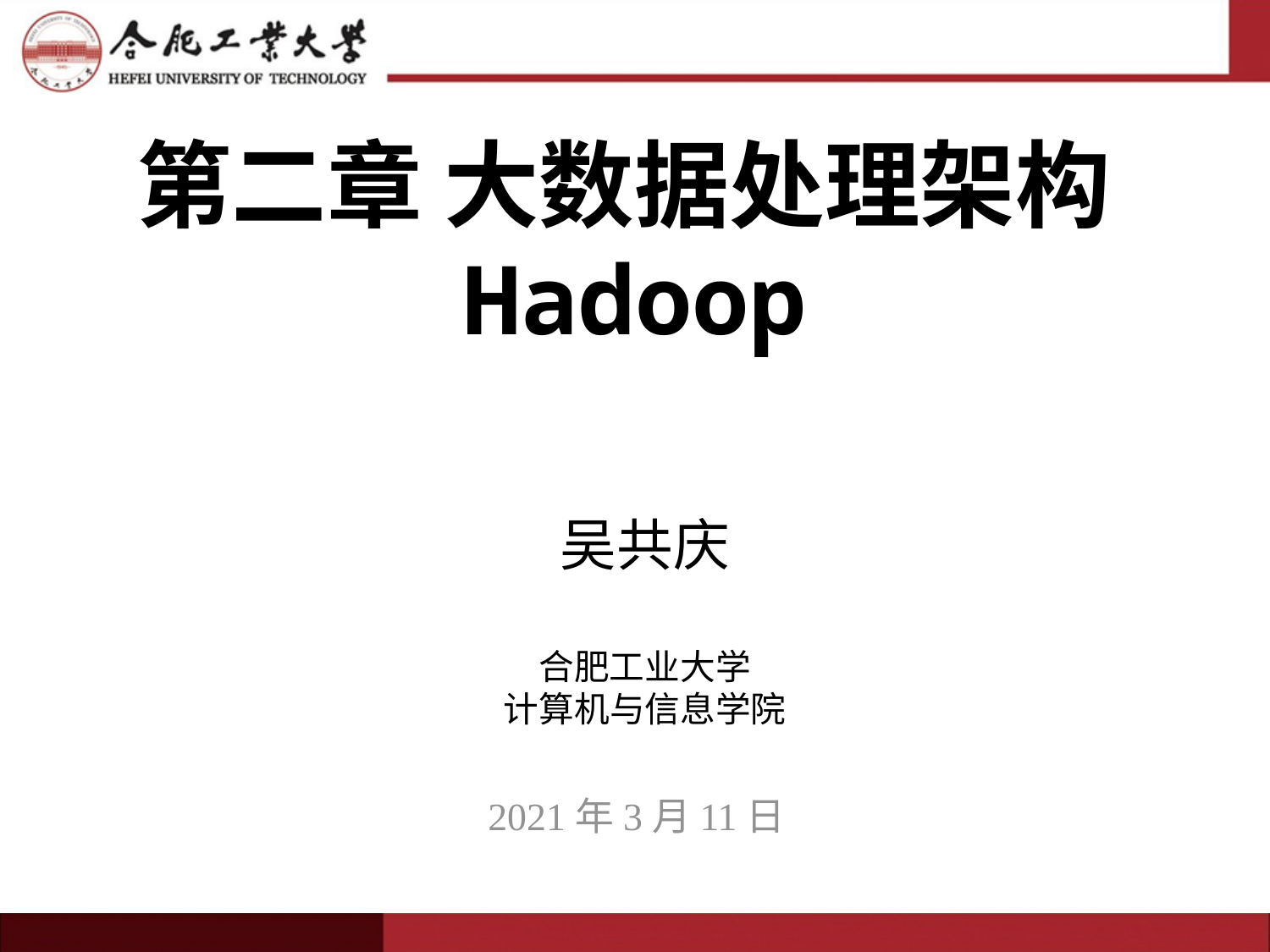

# 第二章 大数据处理架构Hadoop
吴共庆

合肥工业大学
计算机与信息学院

2021年3月11日